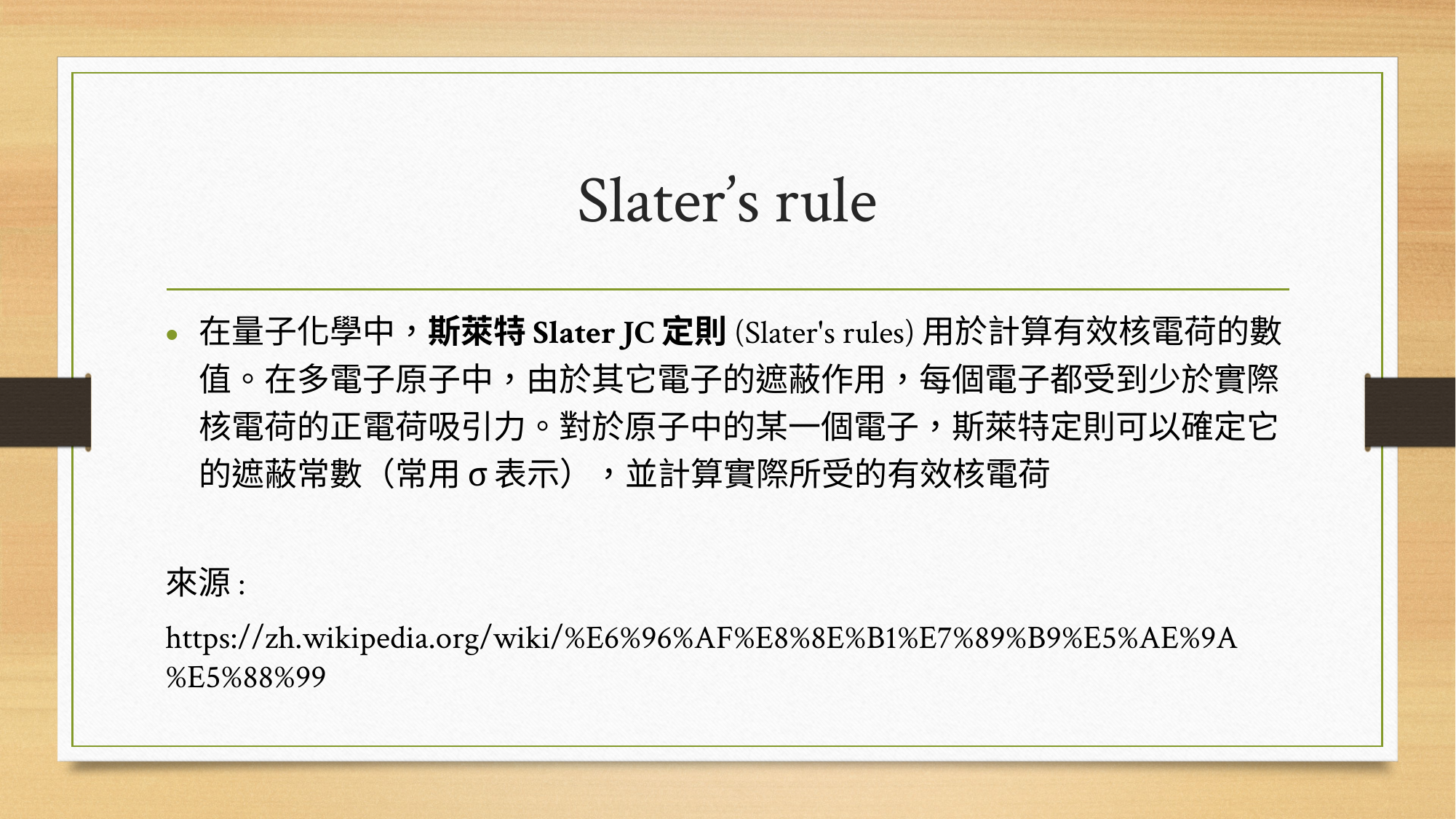

# Slater’s rule
在量子化學中，斯萊特Slater JC定則(Slater's rules)用於計算有效核電荷的數值。在多電子原子中，由於其它電子的遮蔽作用，每個電子都受到少於實際核電荷的正電荷吸引力。對於原子中的某一個電子，斯萊特定則可以確定它的遮蔽常數（常用σ表示），並計算實際所受的有效核電荷

來源:
https://zh.wikipedia.org/wiki/%E6%96%AF%E8%8E%B1%E7%89%B9%E5%AE%9A%E5%88%99